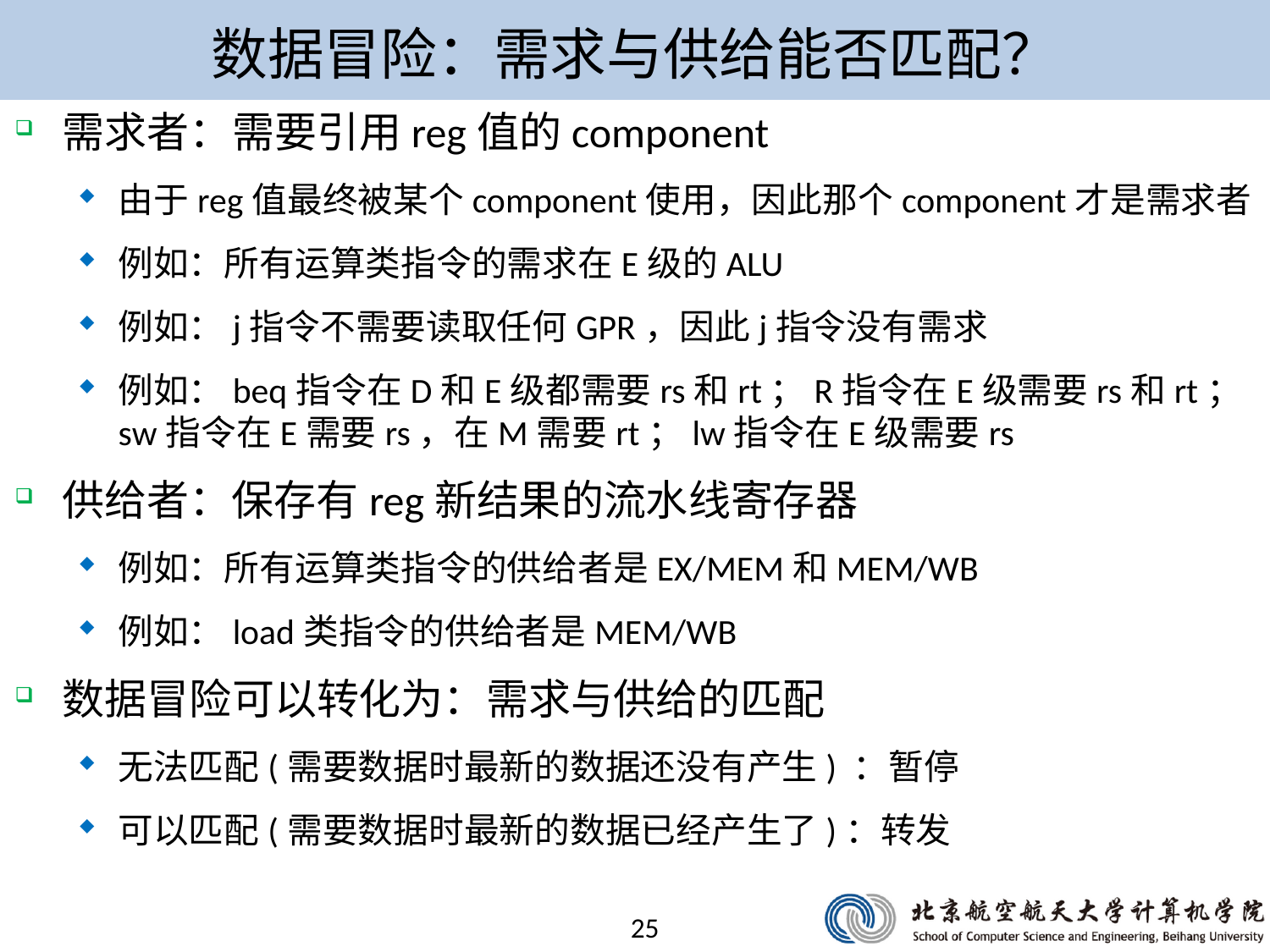

# 数据冒险：需求与供给能否匹配？
需求者：需要引用reg值的component
由于reg值最终被某个component使用，因此那个component才是需求者
例如：所有运算类指令的需求在E级的ALU
例如：j指令不需要读取任何GPR，因此j指令没有需求
例如：beq指令在D和E级都需要rs和rt；R指令在E级需要rs和rt；sw指令在E需要rs，在M需要rt；lw指令在E级需要rs
供给者：保存有reg新结果的流水线寄存器
例如：所有运算类指令的供给者是EX/MEM和MEM/WB
例如：load类指令的供给者是MEM/WB
数据冒险可以转化为：需求与供给的匹配
无法匹配(需要数据时最新的数据还没有产生) ：暂停
可以匹配(需要数据时最新的数据已经产生了)：转发
25